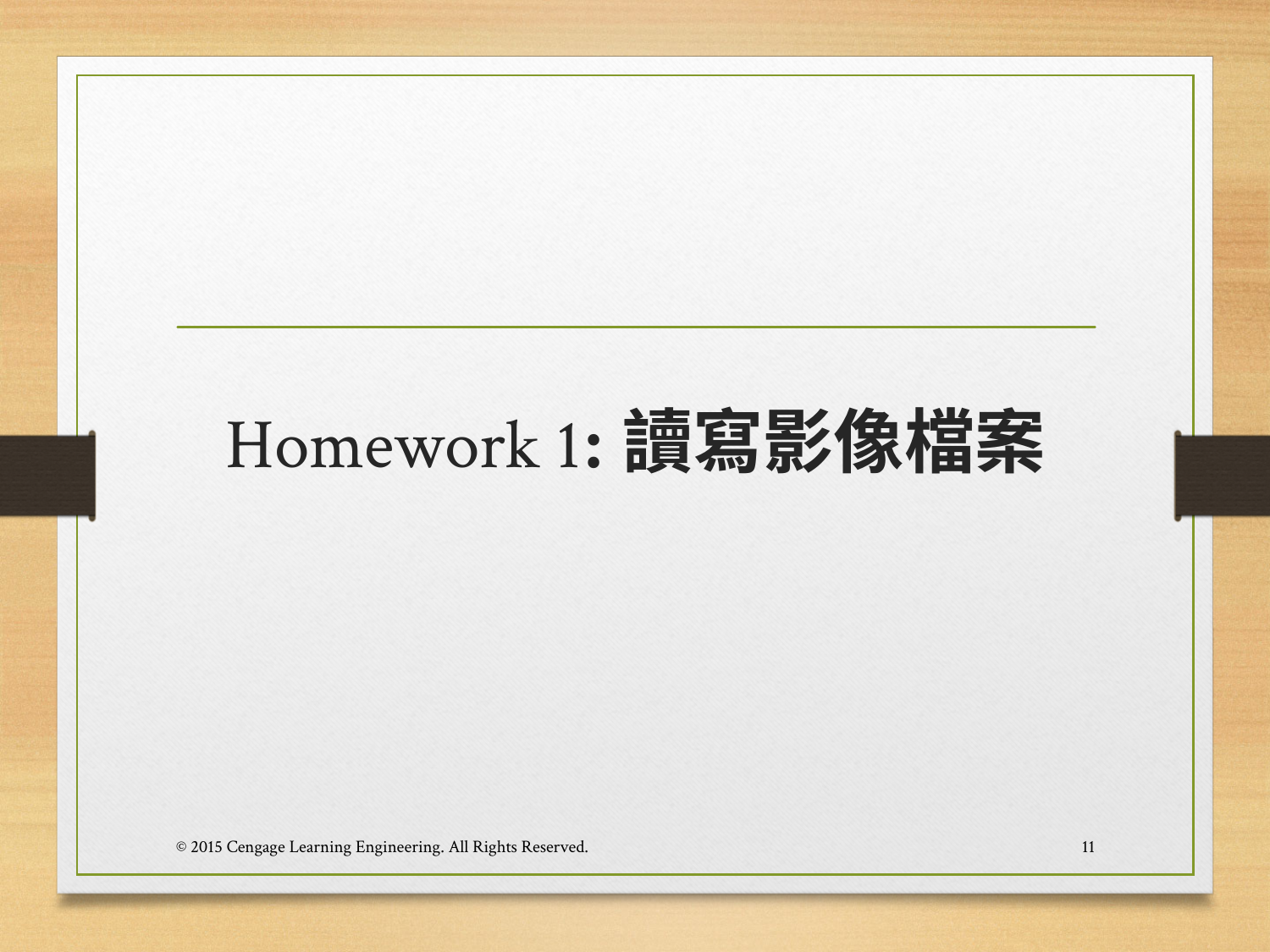

# Homework 1:讀寫影像檔案
© 2015 Cengage Learning Engineering. All Rights Reserved.
11